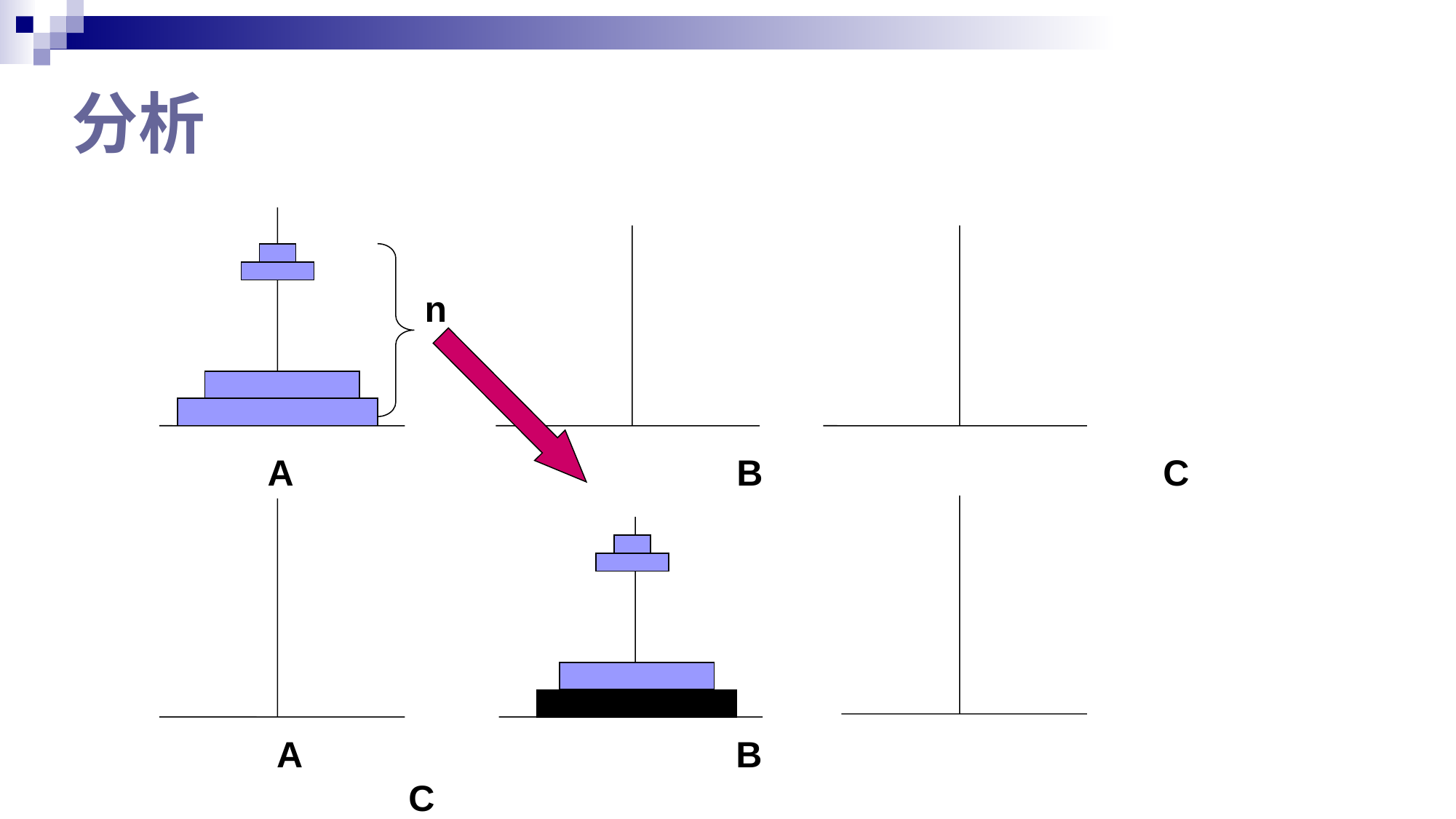

# 分析

n

      A			                    B		                   C

      A			                   B		                        C